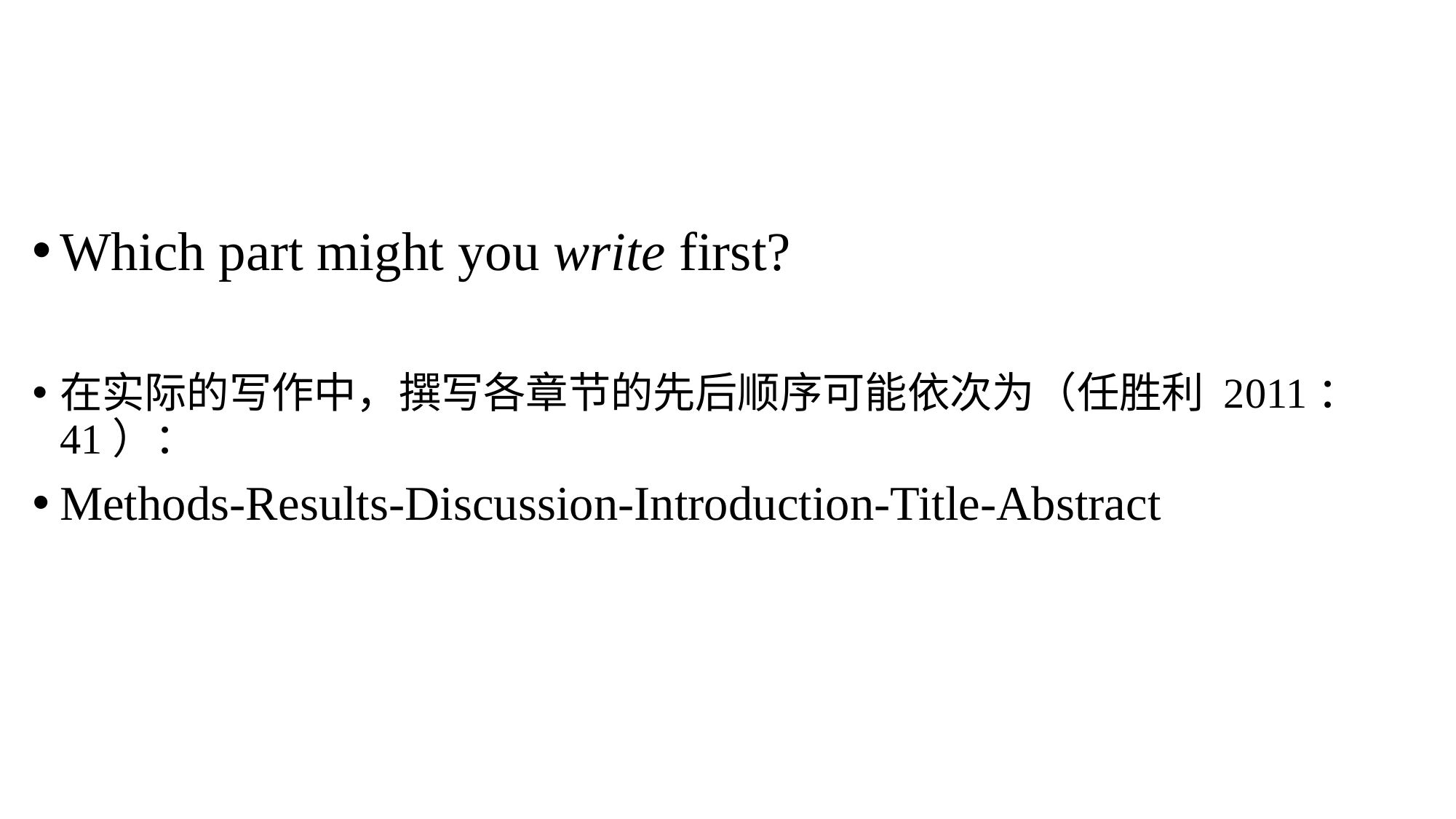

#
Which part might you write first?

在实际的写作中，撰写各章节的先后顺序可能依次为（任胜利 2011：41）：
Methods-Results-Discussion-Introduction-Title-Abstract